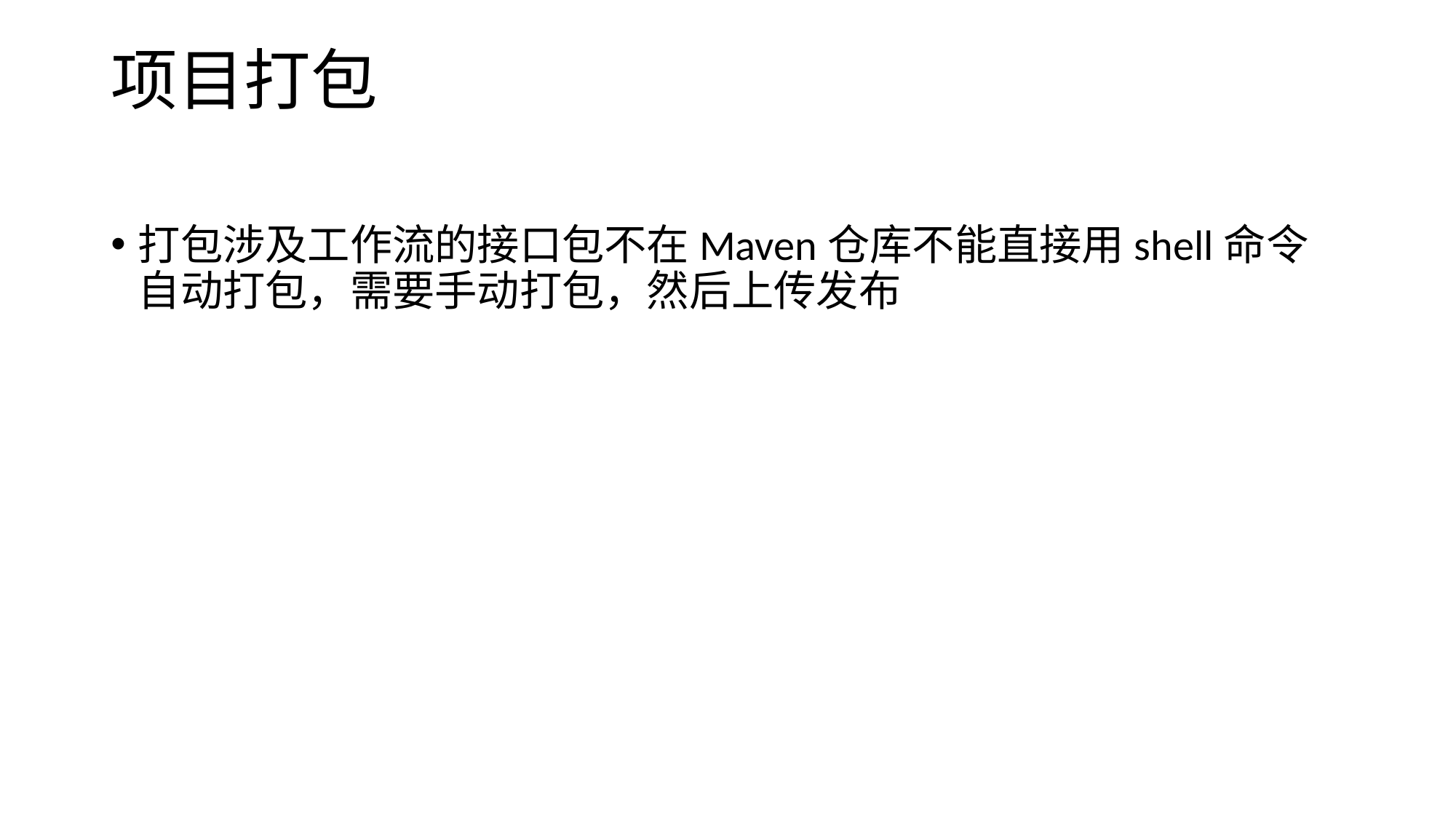

# 项目打包
打包涉及工作流的接口包不在Maven仓库不能直接用shell命令自动打包，需要手动打包，然后上传发布